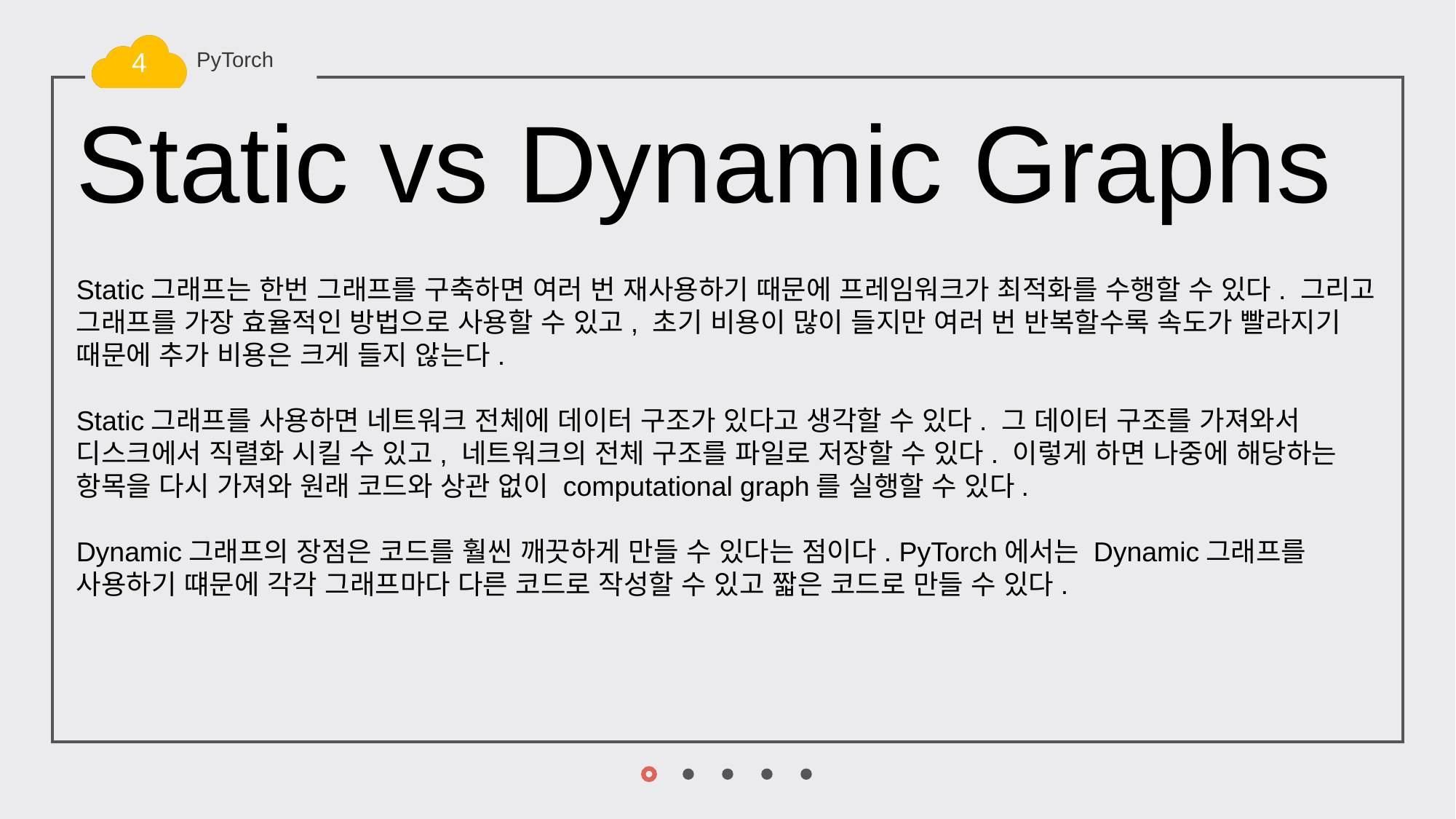

4

PyTorch

Static vs Dynamic Graphs
Static그래프는 한번 그래프를 구축하면 여러 번 재사용하기 때문에 프레임워크가 최적화를 수행할 수 있다. 그리고 그래프를 가장 효율적인 방법으로 사용할 수 있고, 초기 비용이 많이 들지만 여러 번 반복할수록 속도가 빨라지기 때문에 추가 비용은 크게 들지 않는다.

Static그래프를 사용하면 네트워크 전체에 데이터 구조가 있다고 생각할 수 있다. 그 데이터 구조를 가져와서 디스크에서 직렬화 시킬 수 있고, 네트워크의 전체 구조를 파일로 저장할 수 있다. 이렇게 하면 나중에 해당하는 항목을 다시 가져와 원래 코드와 상관 없이 computational graph를 실행할 수 있다.

Dynamic그래프의 장점은 코드를 훨씬 깨끗하게 만들 수 있다는 점이다. PyTorch에서는 Dynamic그래프를 사용하기 떄문에 각각 그래프마다 다른 코드로 작성할 수 있고 짧은 코드로 만들 수 있다.